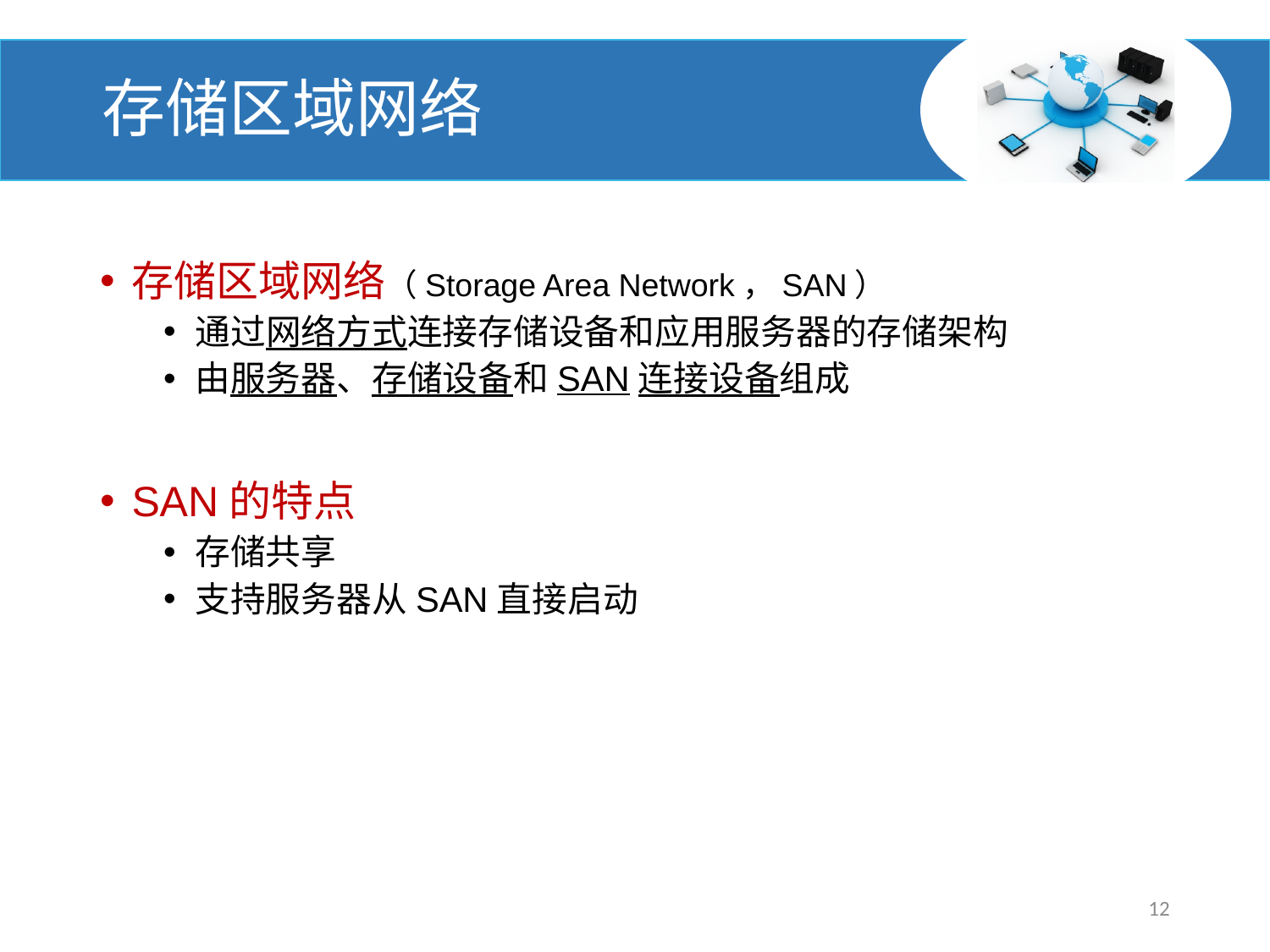

# 存储区域网络
存储区域网络（Storage Area Network，SAN）
通过网络方式连接存储设备和应用服务器的存储架构
由服务器、存储设备和SAN连接设备组成

SAN的特点
存储共享
支持服务器从SAN直接启动
12